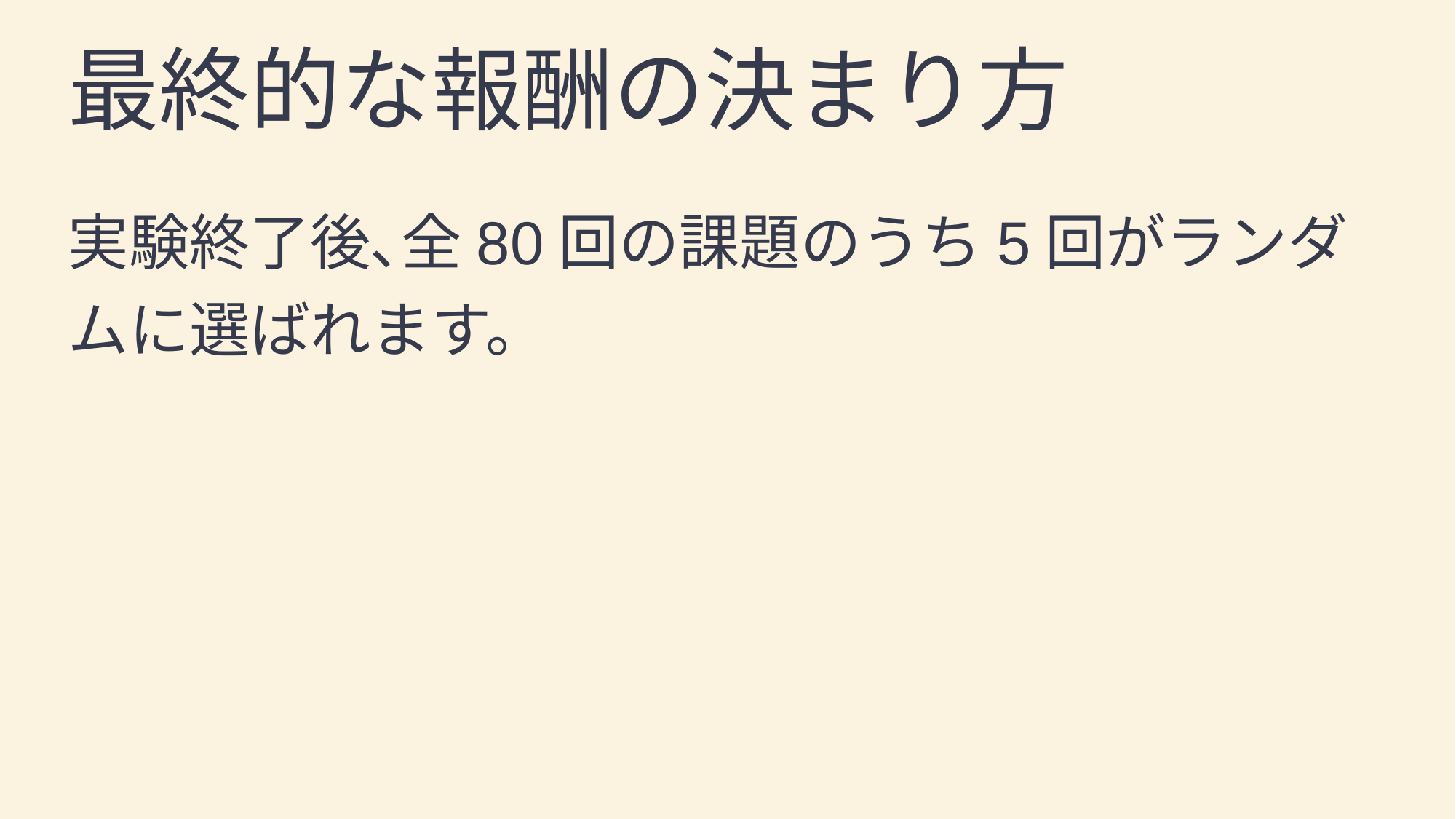

# 最終的な報酬の決まり方
実験終了後､全80回の課題のうち5回がランダムに選ばれます。